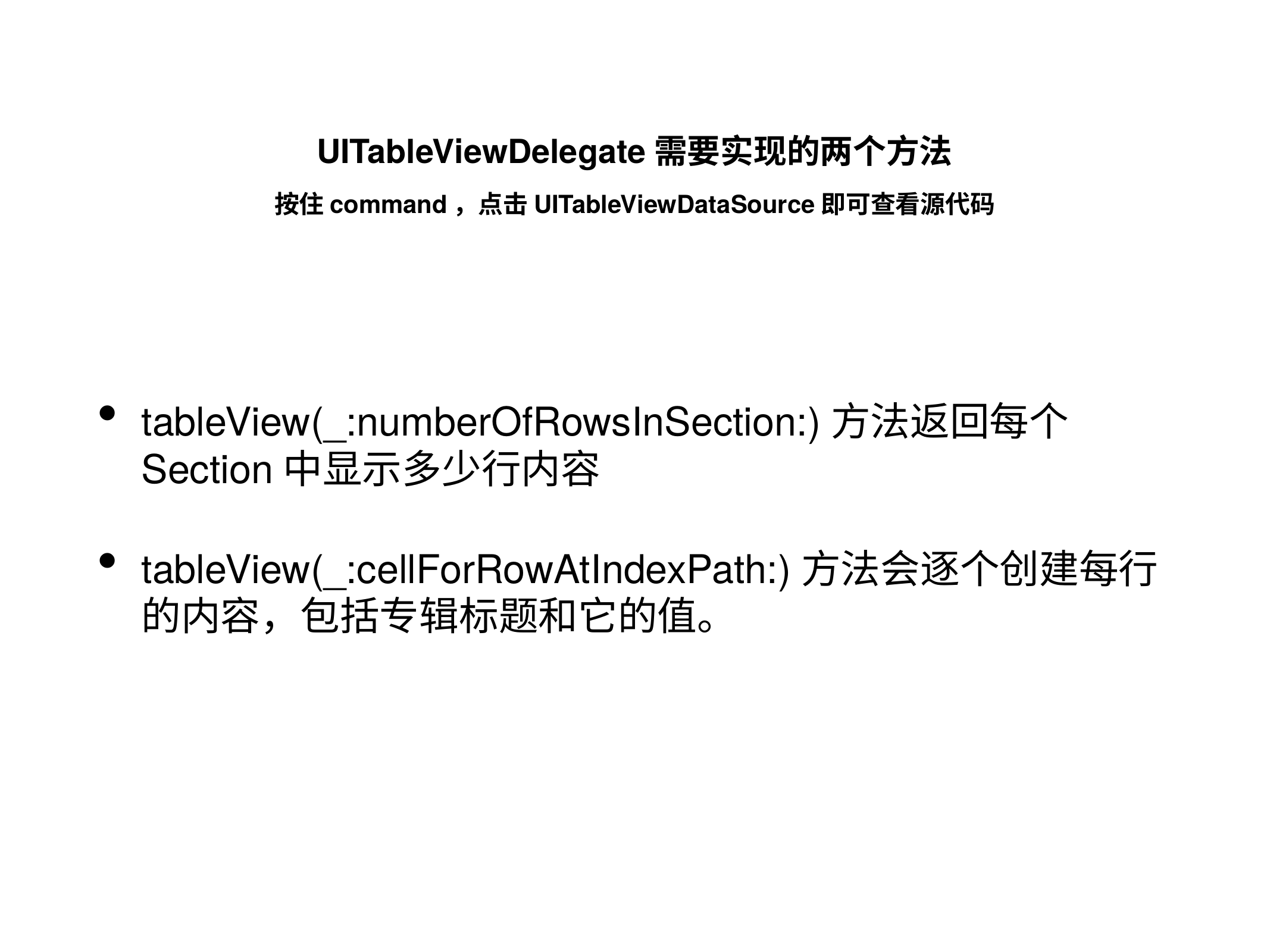

# UITableViewDelegate需要实现的两个方法
按住command，点击UITableViewDataSource即可查看源代码
tableView(_:numberOfRowsInSection:)方法返回每个Section中显示多少行内容
tableView(_:cellForRowAtIndexPath:)方法会逐个创建每行的内容，包括专辑标题和它的值。